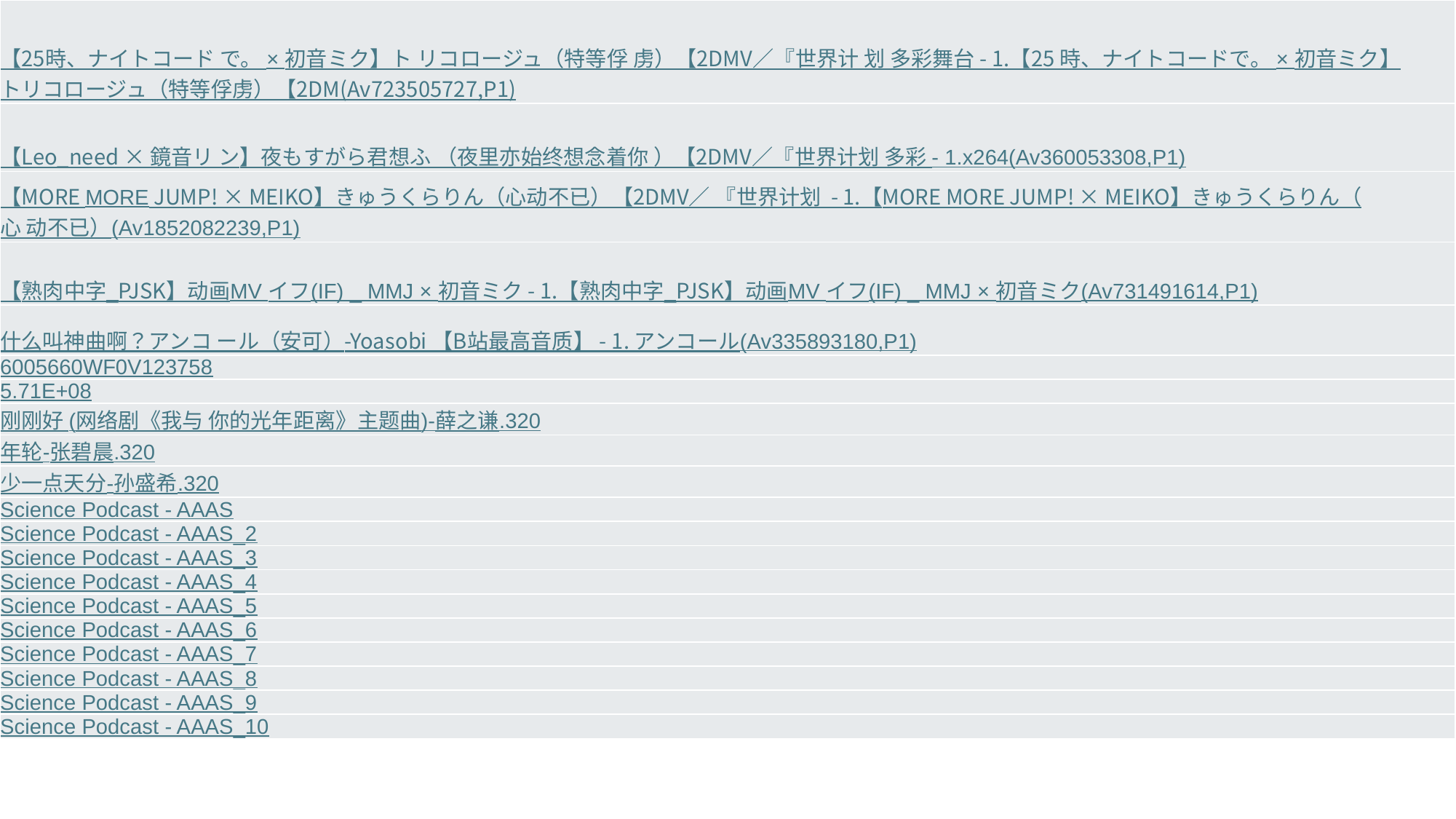

| 【25時、ナイトコード で。 × 初音ミク】ト リコロージュ（特等俘 虏）【2DMV／『世界计 划 多彩舞台 - 1.【25 時、ナイトコードで。 × 初音ミク】トリコロージュ（特等俘虏）【2DM(Av723505727,P1) |
| --- |
| 【Leo\_need × 鏡音リ ン】夜もすがら君想ふ （夜里亦始终想念着你 ）【2DMV／『世界计划 多彩 - 1.x264(Av360053308,P1) |
| 【MORE MORE JUMP! × MEIKO】きゅうくらりん（心动不已）【2DMV／ 『世界计划 - 1.【MORE MORE JUMP! × MEIKO】きゅうくらりん（心 动不已）(Av1852082239,P1) |
| 【熟肉中字\_PJSK】动画MV イフ(IF) \_ MMJ × 初音ミク - 1.【熟肉中字\_PJSK】动画MV イフ(IF) \_ MMJ × 初音ミク(Av731491614,P1) |
| 什么叫神曲啊？アンコ ール（安可）-Yoasobi 【B站最高音质】 - 1. アンコール(Av335893180,P1) |
| 6005660WF0V123758 |
| 5.71E+08 |
| 刚刚好 (网络剧《我与 你的光年距离》主题曲)-薛之谦.320 |
| 年轮-张碧晨.320 |
| 少一点天分-孙盛希.320 |
| Science Podcast - AAAS |
| Science Podcast - AAAS\_2 |
| Science Podcast - AAAS\_3 |
| Science Podcast - AAAS\_4 |
| Science Podcast - AAAS\_5 |
| Science Podcast - AAAS\_6 |
| Science Podcast - AAAS\_7 |
| Science Podcast - AAAS\_8 |
| Science Podcast - AAAS\_9 |
| Science Podcast - AAAS\_10 |
# MP3